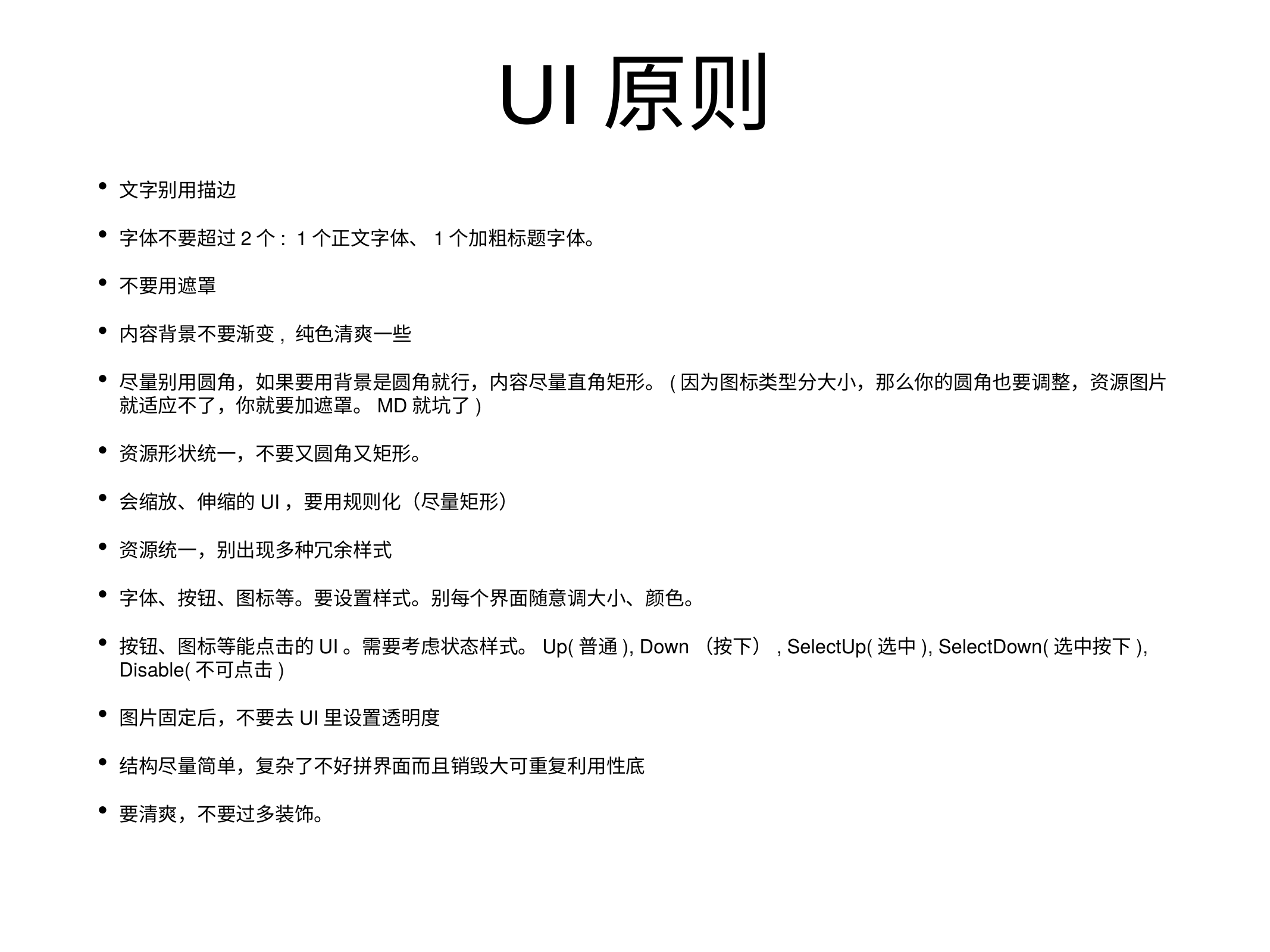

# UI原则
文字别用描边
字体不要超过2个:  1个正文字体、1个加粗标题字体。
不要用遮罩
内容背景不要渐变, 纯色清爽一些
尽量别用圆角，如果要用背景是圆角就行，内容尽量直角矩形。(因为图标类型分大小，那么你的圆角也要调整，资源图片就适应不了，你就要加遮罩。MD就坑了)
资源形状统一，不要又圆角又矩形。
会缩放、伸缩的UI，要用规则化（尽量矩形）
资源统一，别出现多种冗余样式
字体、按钮、图标等。要设置样式。别每个界面随意调大小、颜色。
按钮、图标等能点击的UI。需要考虑状态样式。Up(普通), Down（按下）, SelectUp(选中), SelectDown(选中按下), Disable(不可点击)
图片固定后，不要去UI里设置透明度
结构尽量简单，复杂了不好拼界面而且销毁大可重复利用性底
要清爽，不要过多装饰。